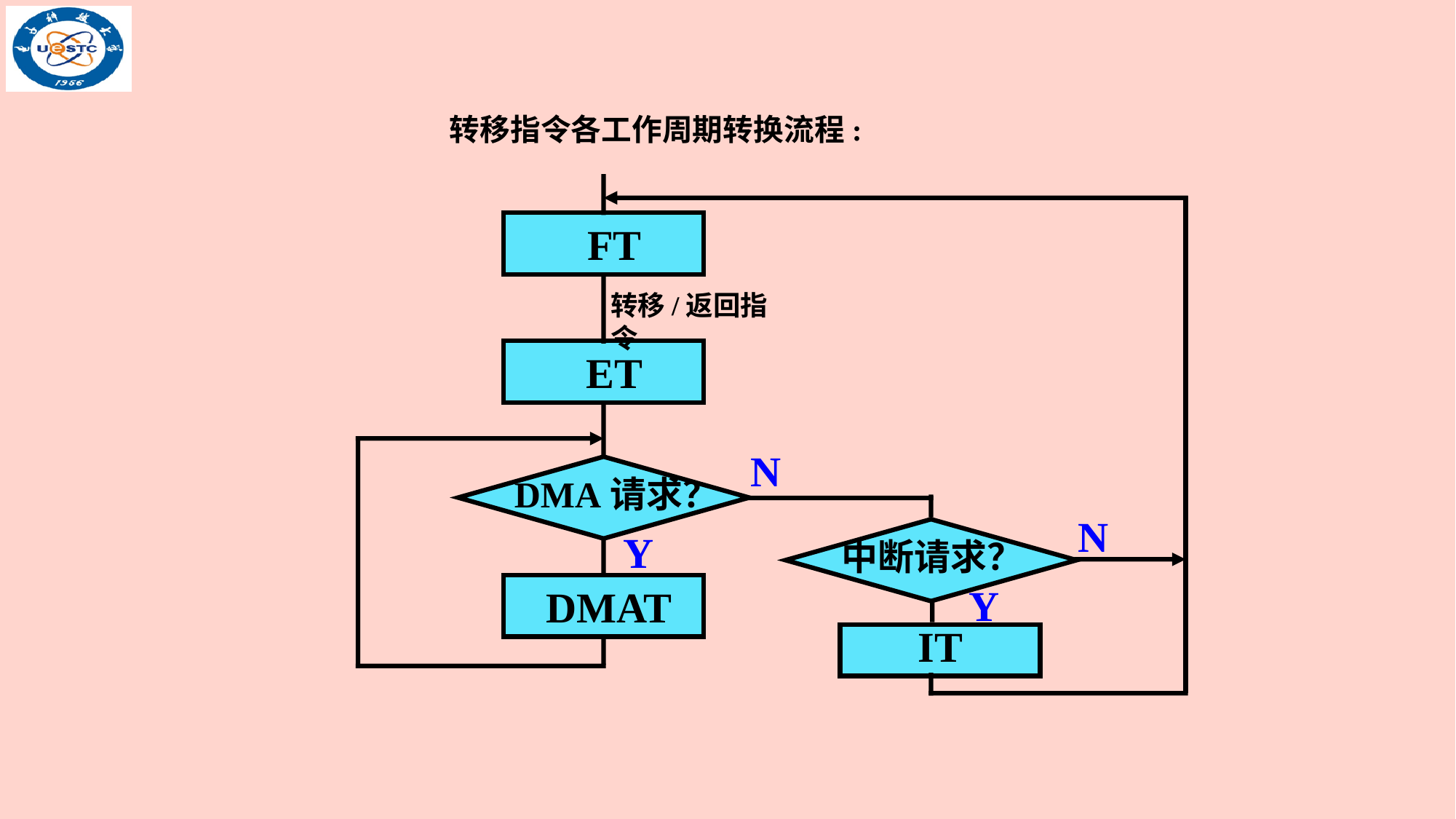

转移指令各工作周期转换流程:

  FT

转移/返回指令
  ET

N

DMA请求？

N

中断请求？
Y

Y
 DMAT

IT